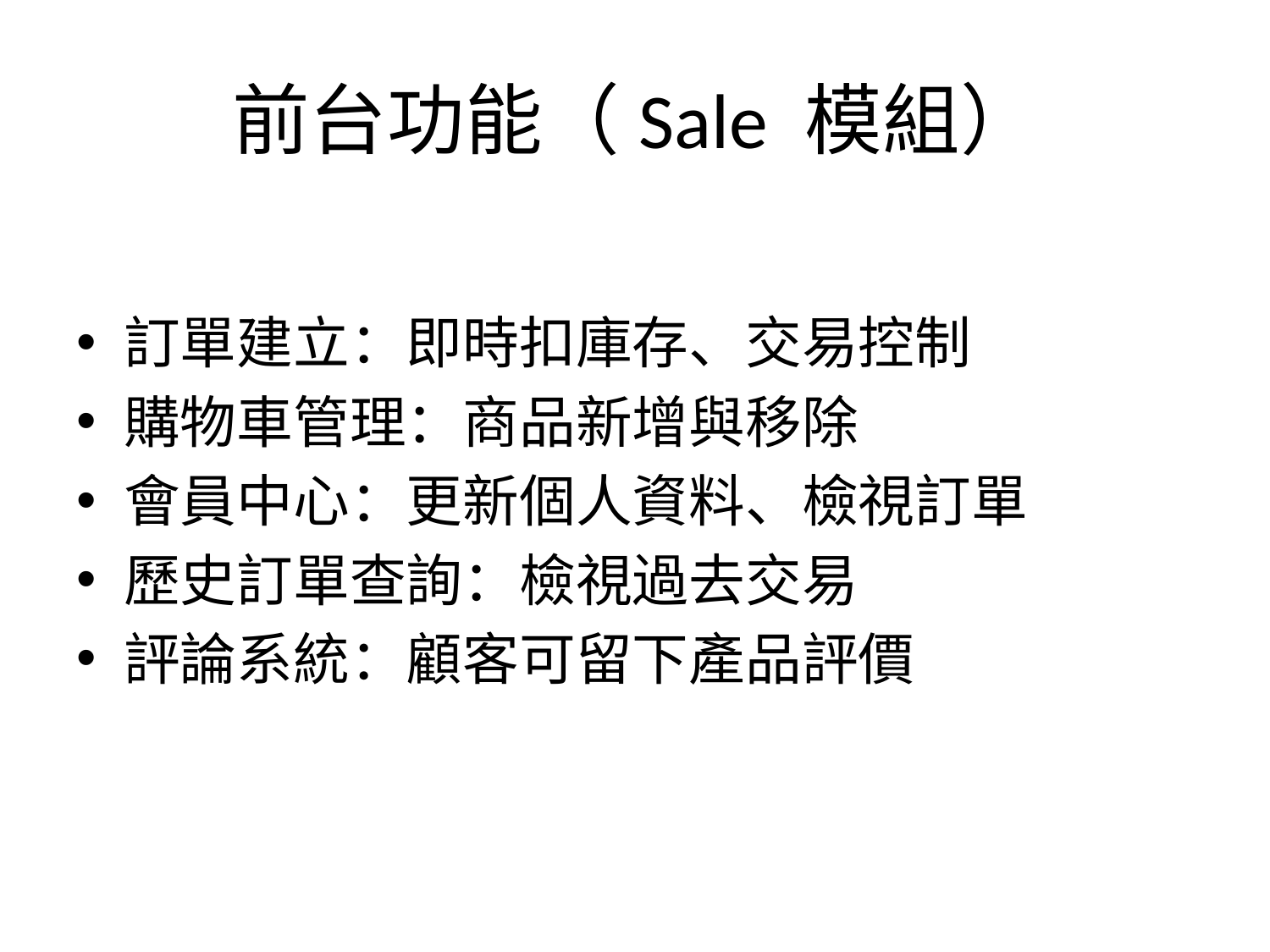

# 前台功能（Sale 模組）

訂單建立：即時扣庫存、交易控制
購物車管理：商品新增與移除
會員中心：更新個人資料、檢視訂單
歷史訂單查詢：檢視過去交易
評論系統：顧客可留下產品評價